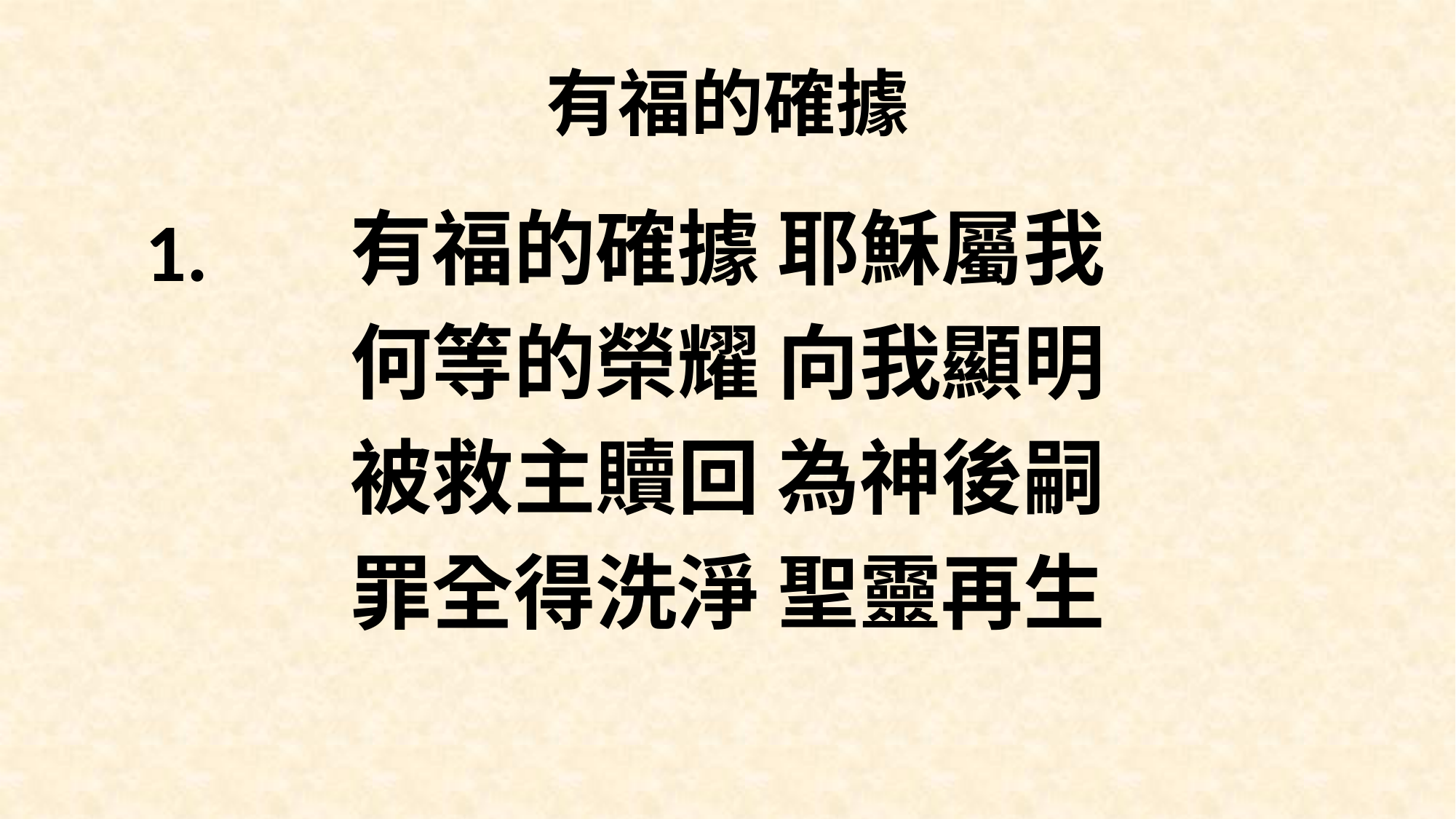

# 有福的確據
有福的確據 耶穌屬我
何等的榮耀 向我顯明
被救主贖回 為神後嗣
罪全得洗淨 聖靈再生
1.